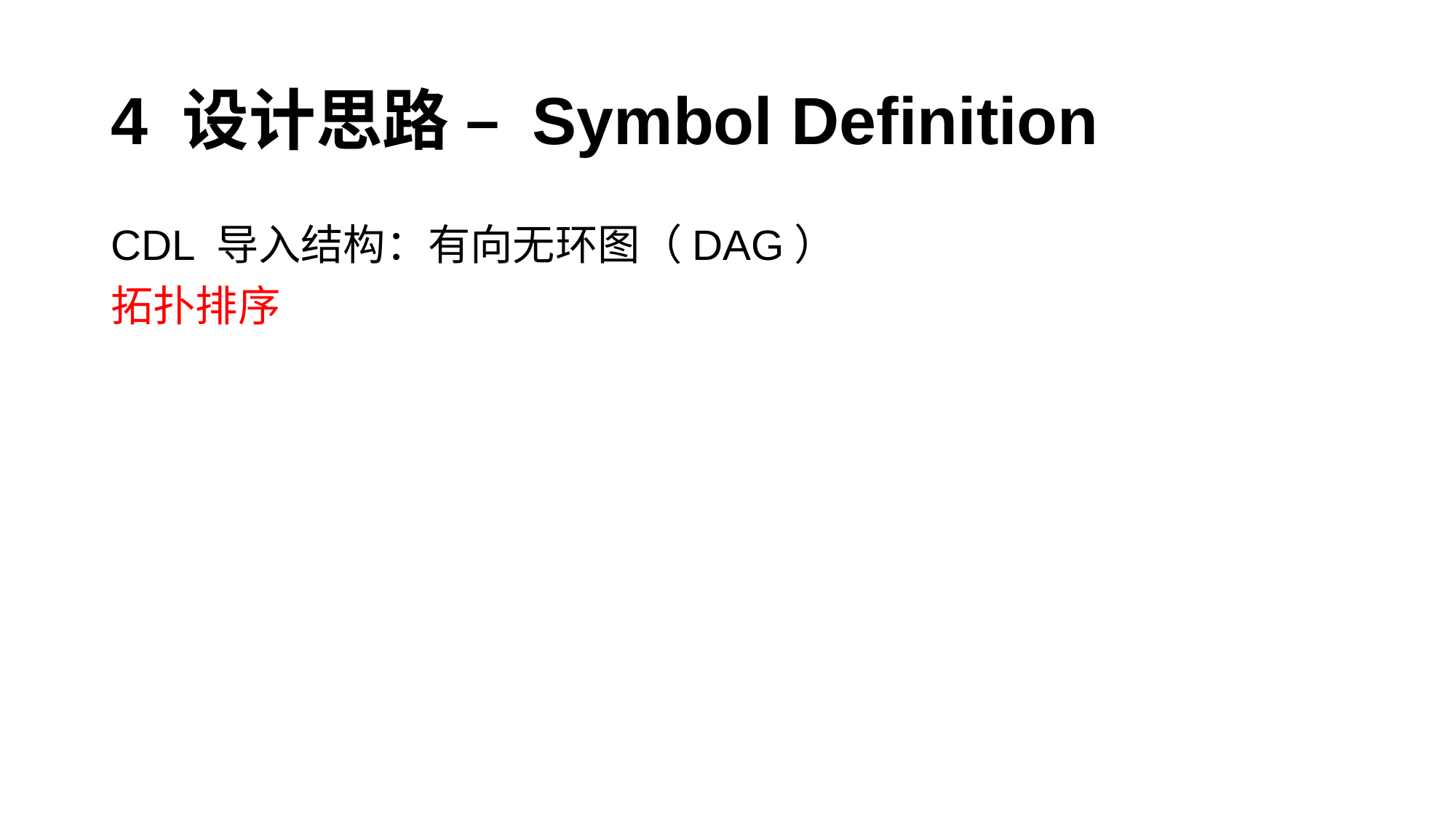

# 4 设计思路 – Symbol Definition
CDL 导入结构：有向无环图（DAG）
拓扑排序